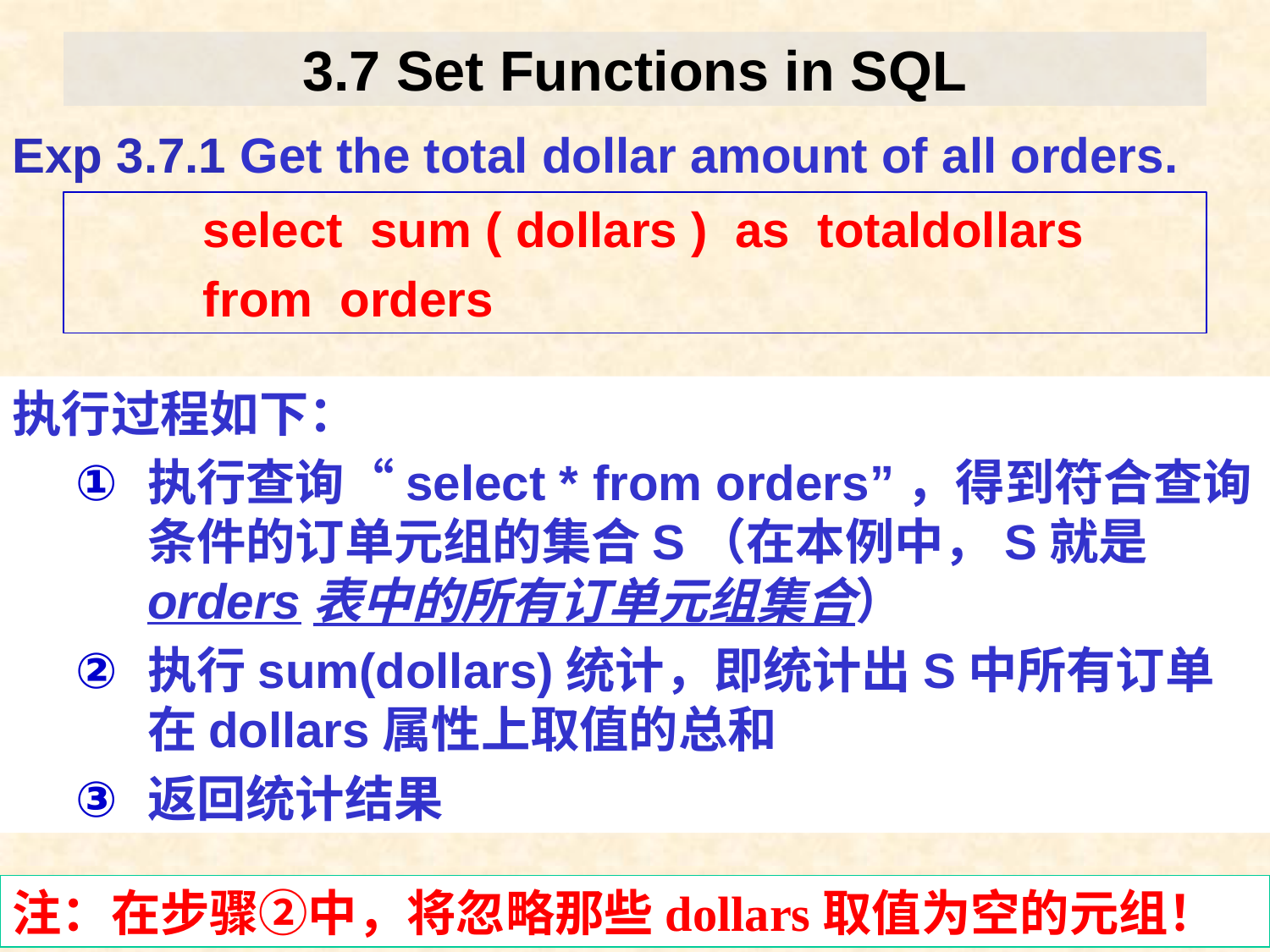

# 3.7 Set Functions in SQL
Exp 3.7.1 Get the total dollar amount of all orders.
select  sum ( dollars )  as  totaldollars
from  orders
执行过程如下：
执行查询“select * from orders”，得到符合查询条件的订单元组的集合S（在本例中，S就是orders表中的所有订单元组集合）
执行sum(dollars)统计，即统计出S中所有订单在dollars属性上取值的总和
返回统计结果
注：在步骤②中，将忽略那些dollars取值为空的元组！

158